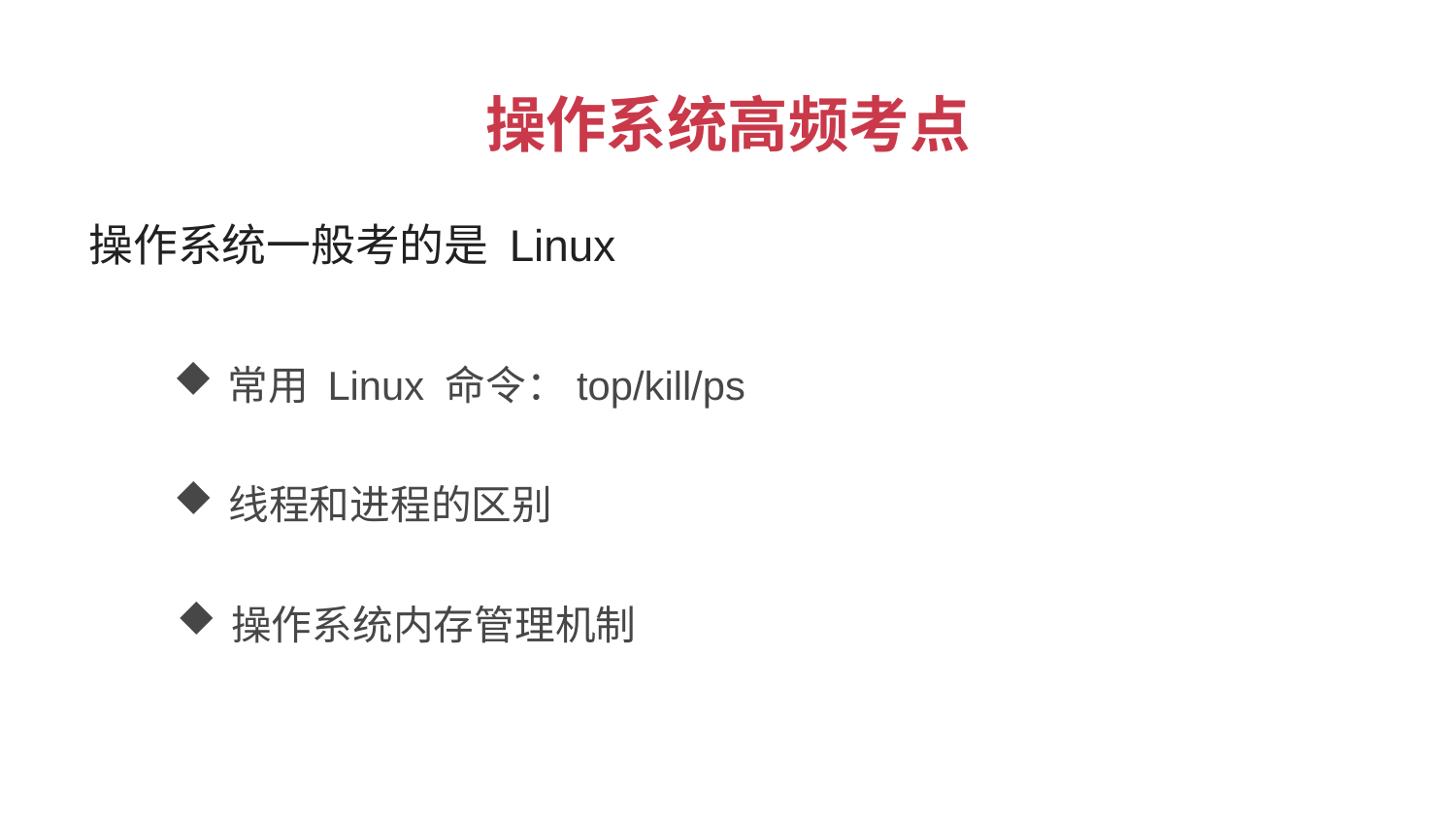

操作系统高频考点
操作系统一般考的是 Linux
常用 Linux 命令：top/kill/ps
线程和进程的区别
操作系统内存管理机制